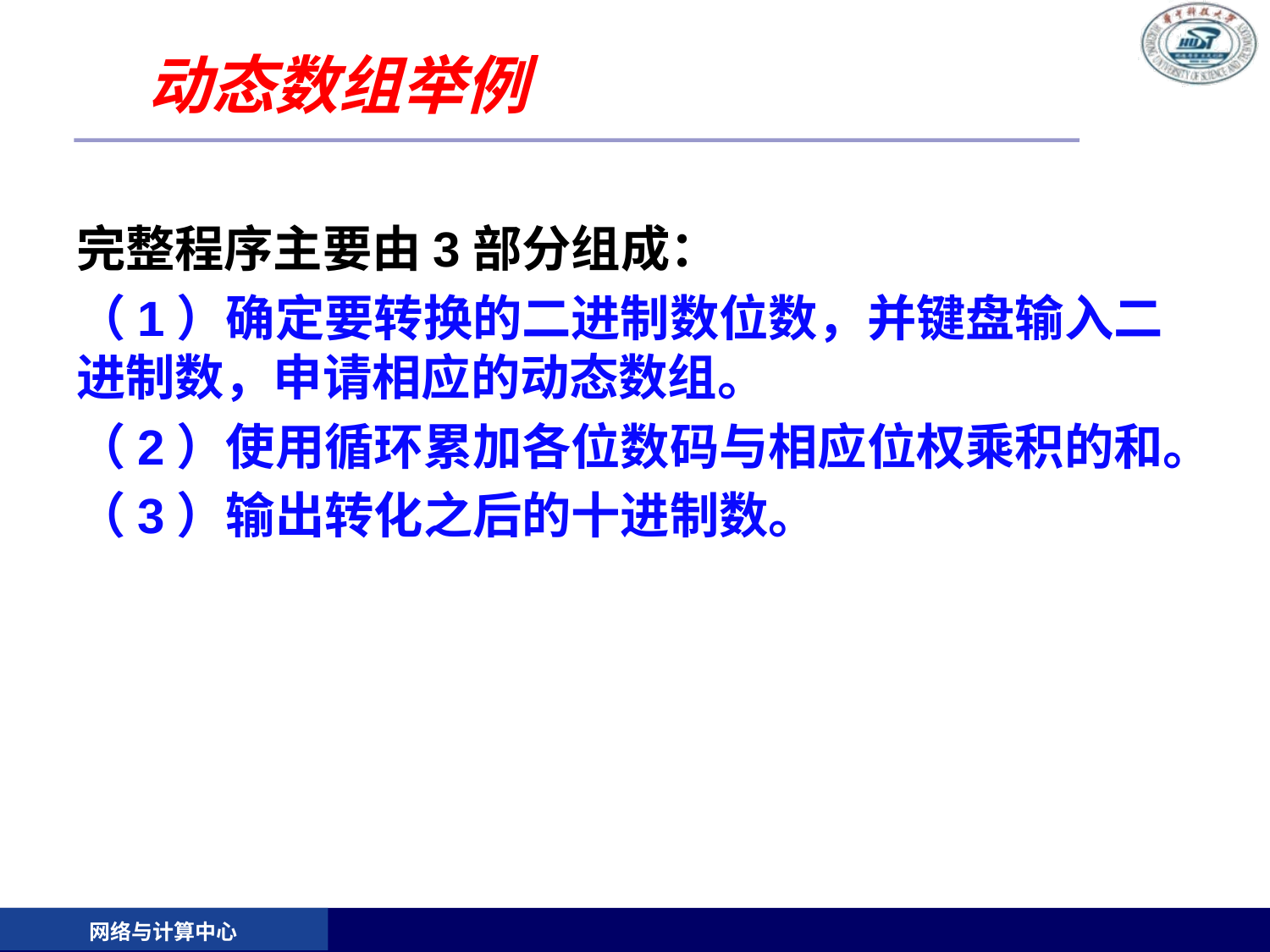

# 动态数组举例
完整程序主要由3部分组成：
（1）确定要转换的二进制数位数，并键盘输入二进制数，申请相应的动态数组。
（2）使用循环累加各位数码与相应位权乘积的和。
（3）输出转化之后的十进制数。

网络与计算中心